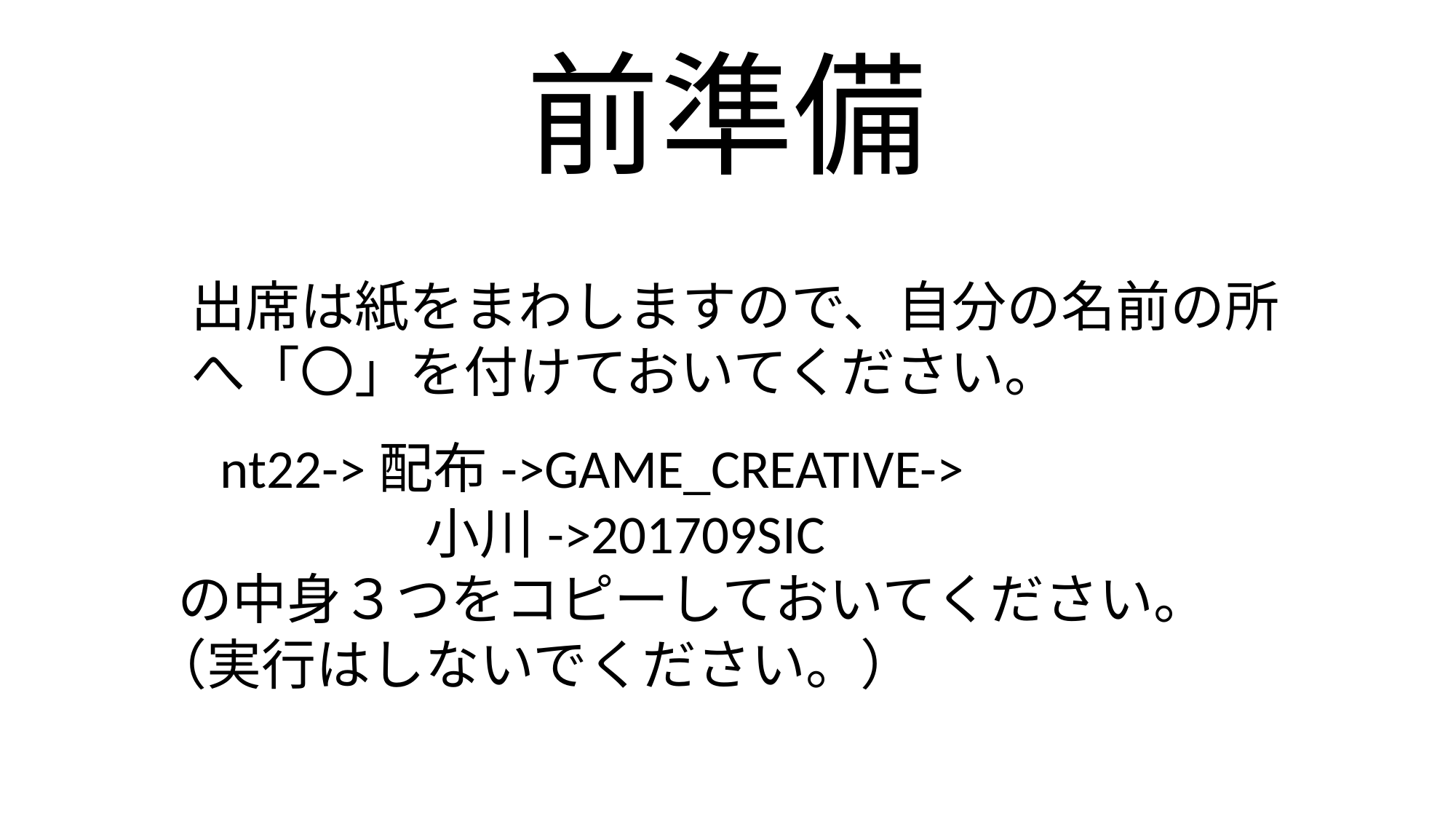

# 前準備
出席は紙をまわしますので、自分の名前の所へ「〇」を付けておいてください。

　nt22->配布->GAME_CREATIVE->
　　　　　小川->201709SIC
 の中身３つをコピーしておいてください。（実行はしないでください。）